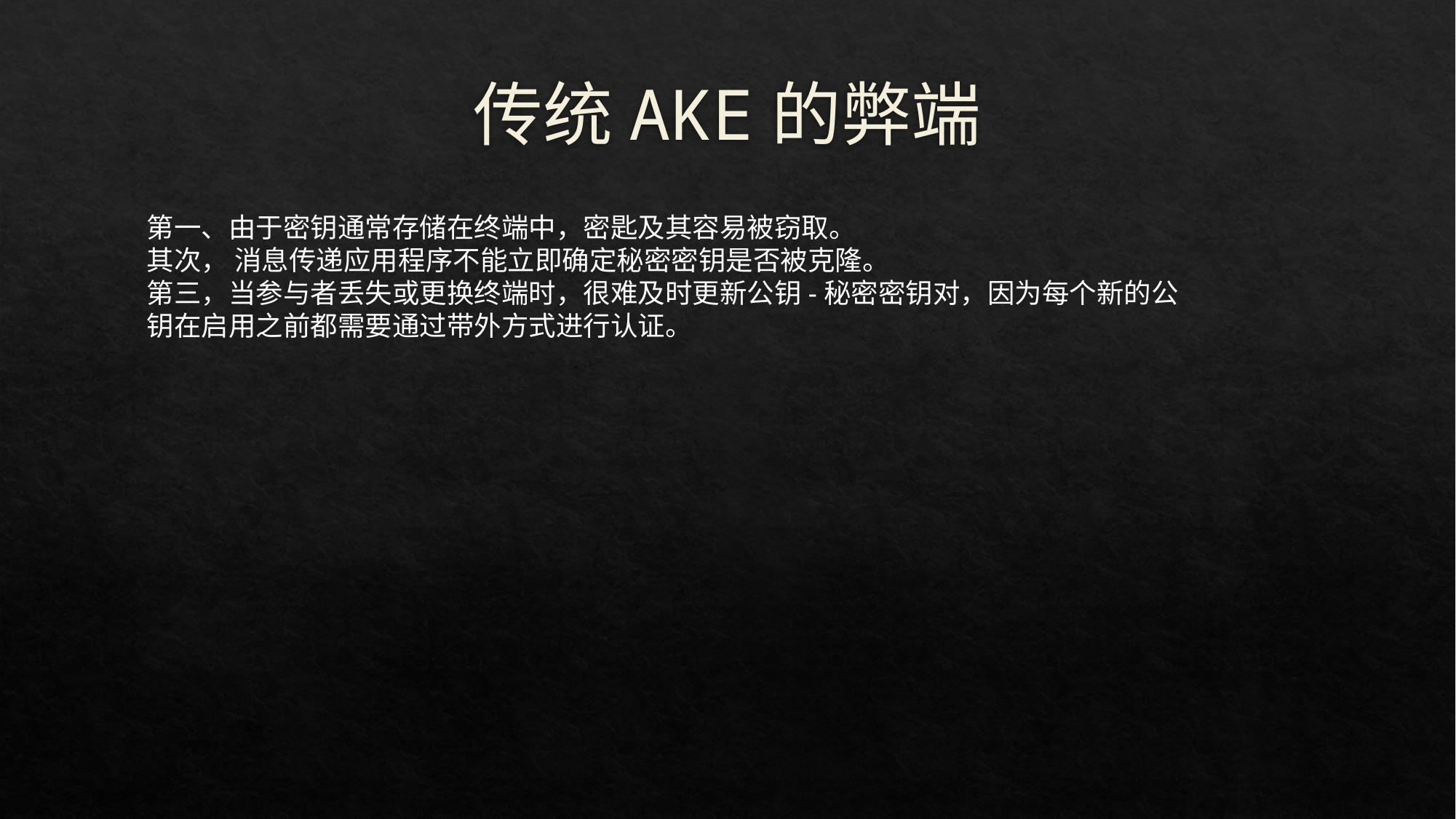

# 传统AKE的弊端
第一、由于密钥通常存储在终端中，密匙及其容易被窃取。
其次， 消息传递应用程序不能立即确定秘密密钥是否被克隆。
第三，当参与者丢失或更换终端时，很难及时更新公钥-秘密密钥对，因为每个新的公钥在启用之前都需要通过带外方式进行认证。